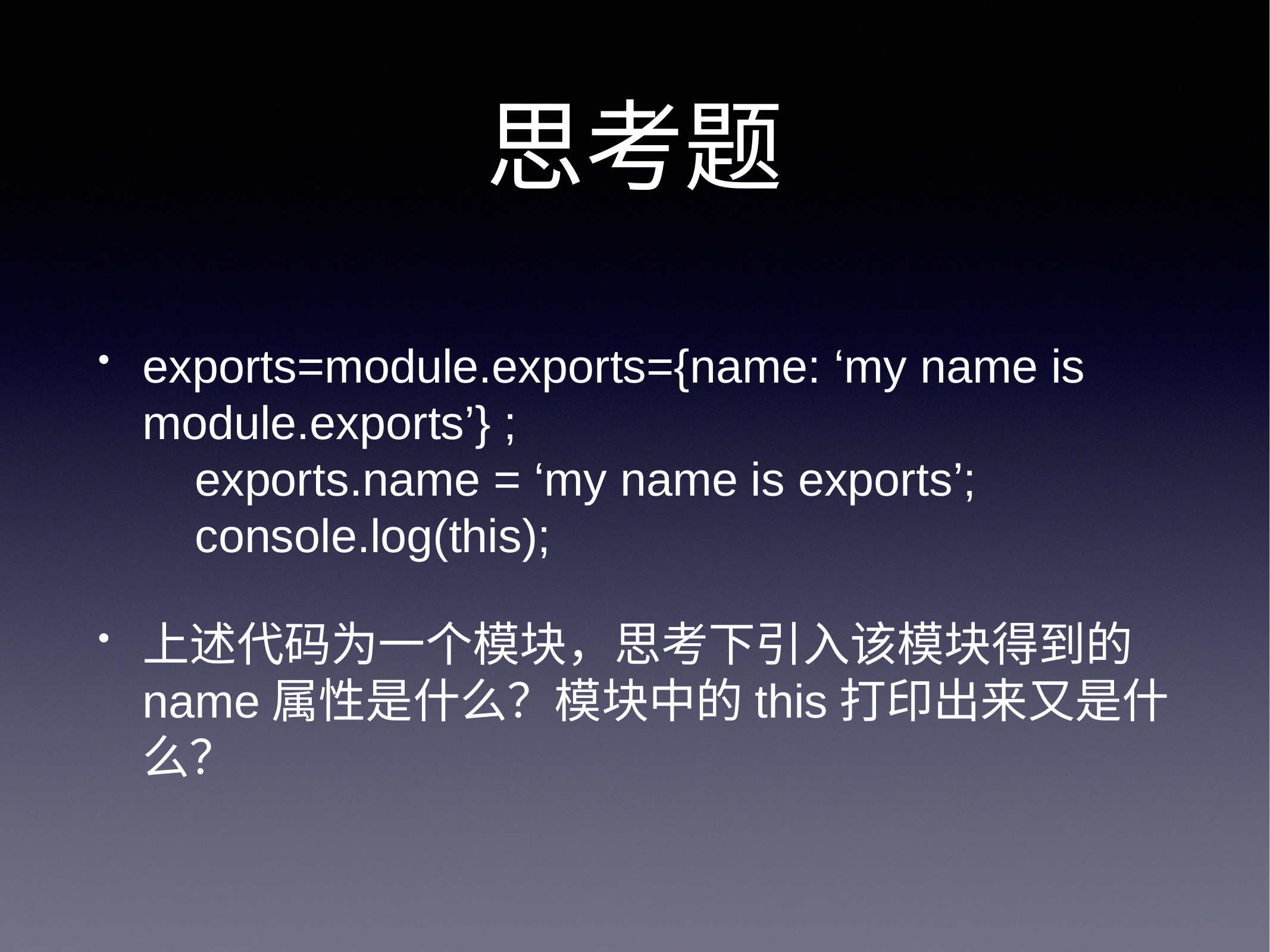

# 思考题
exports=module.exports={name: ‘my name is module.exports’} ;                                                      exports.name = ‘my name is exports’;                   console.log(this);
上述代码为一个模块，思考下引入该模块得到的name属性是什么？模块中的this打印出来又是什么？